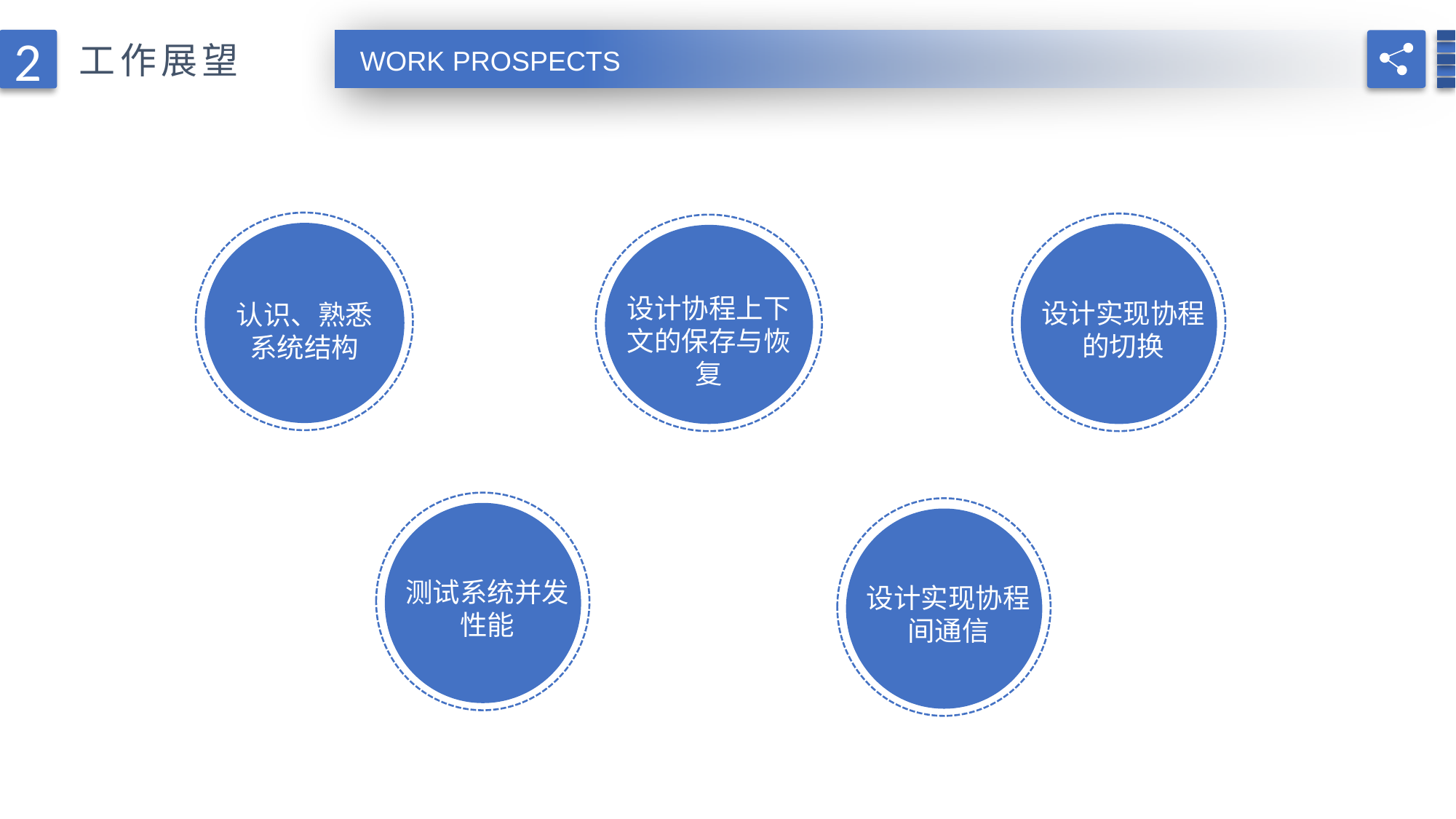

2

工作展望
WORK PROSPECTS

认识、熟悉系统结构

设计实现协程的切换

设计协程上下文的保存与恢复

测试系统并发性能

设计实现协程间通信